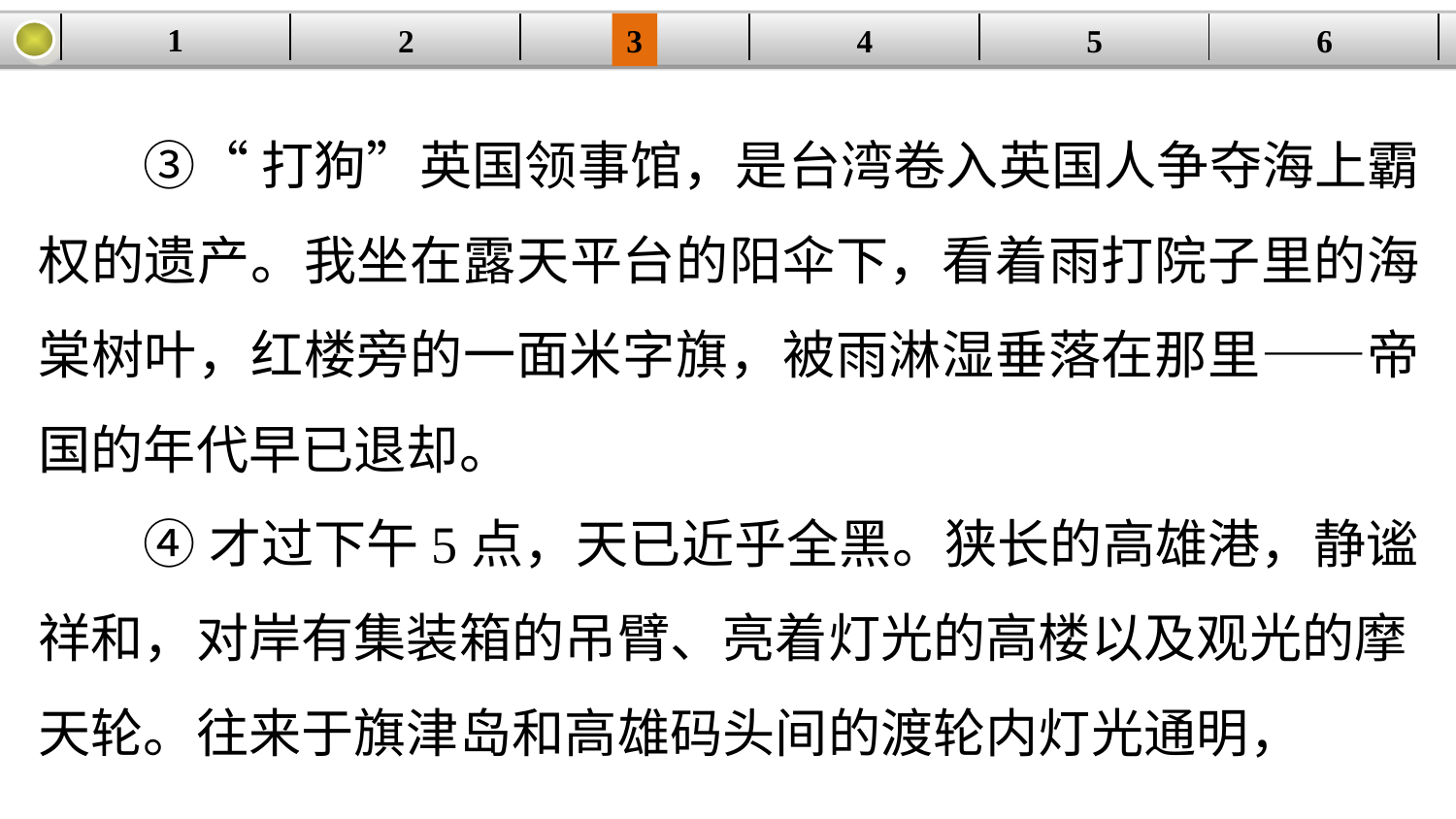

1
2
3
4
|  |  |  |  |  |  |
| --- | --- | --- | --- | --- | --- |
5
6

③“打狗”英国领事馆，是台湾卷入英国人争夺海上霸权的遗产。我坐在露天平台的阳伞下，看着雨打院子里的海棠树叶，红楼旁的一面米字旗，被雨淋湿垂落在那里——帝国的年代早已退却。
④才过下午5点，天已近乎全黑。狭长的高雄港，静谧祥和，对岸有集装箱的吊臂、亮着灯光的高楼以及观光的摩天轮。往来于旗津岛和高雄码头间的渡轮内灯光通明，